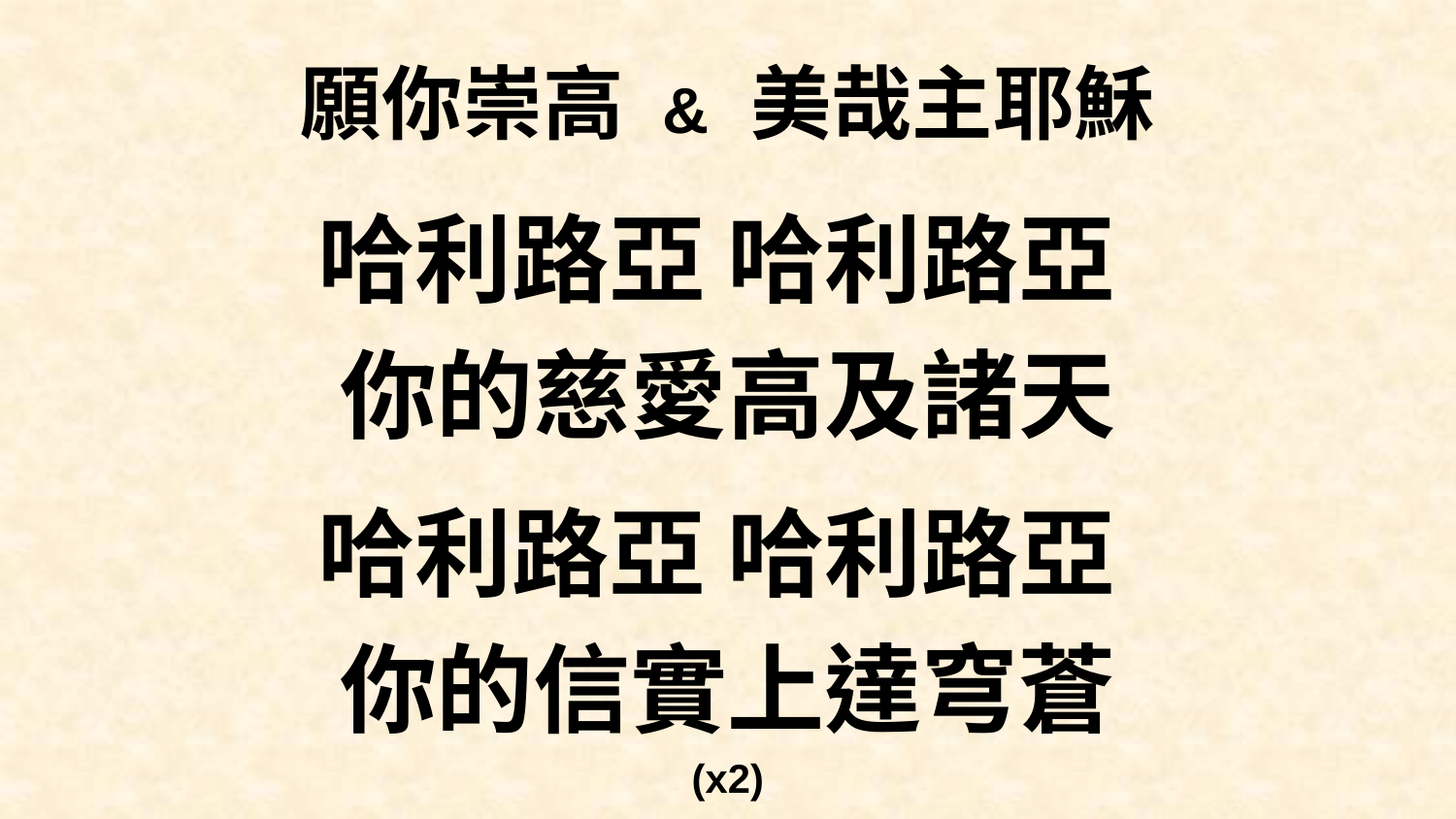

# 願你崇高 & 美哉主耶穌
哈利路亞 哈利路亞
你的慈愛高及諸天

哈利路亞 哈利路亞
你的信實上達穹蒼
(x2)